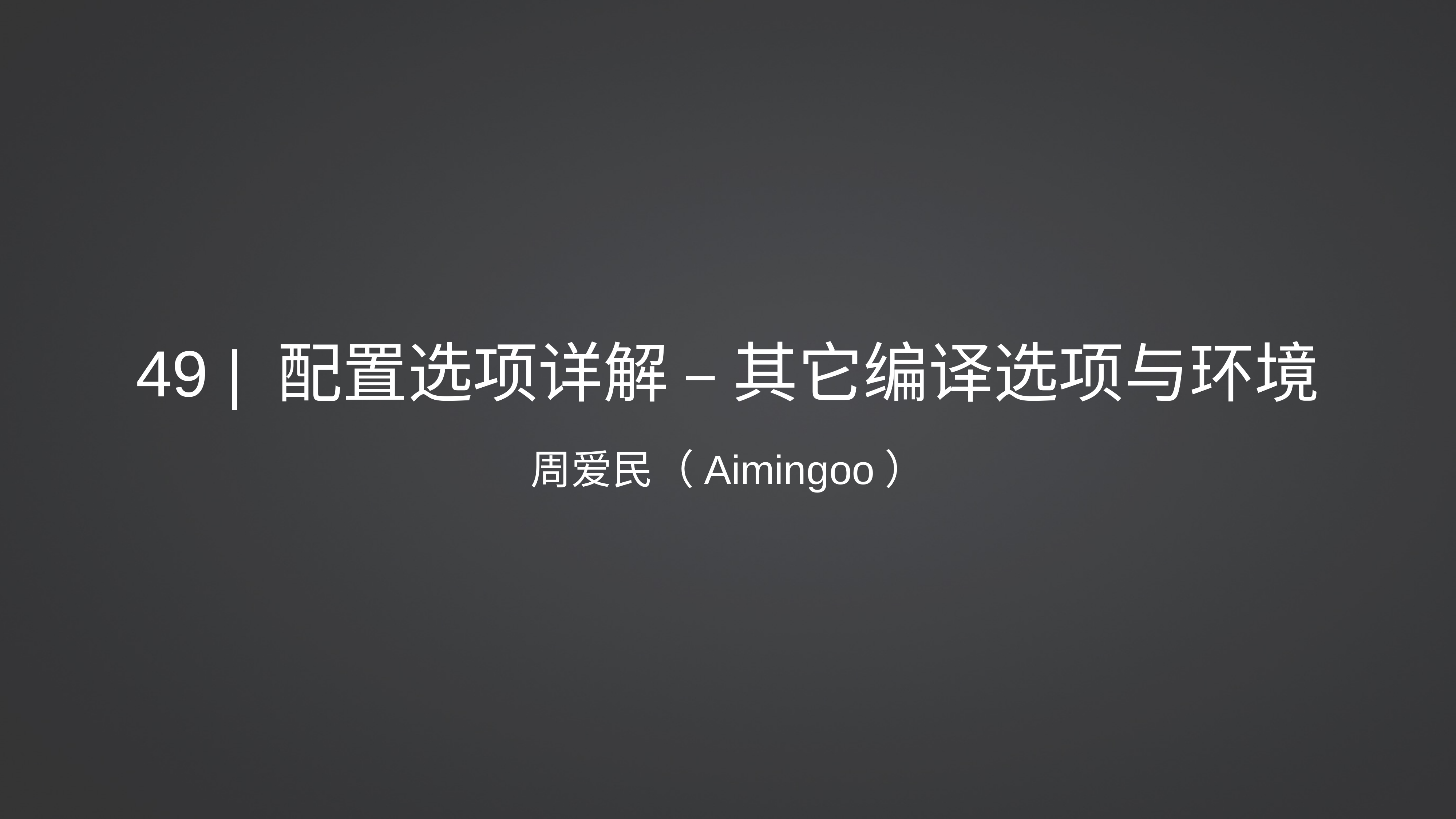

# 49 | 配置选项详解 – 其它编译选项与环境
周爱民（Aimingoo）